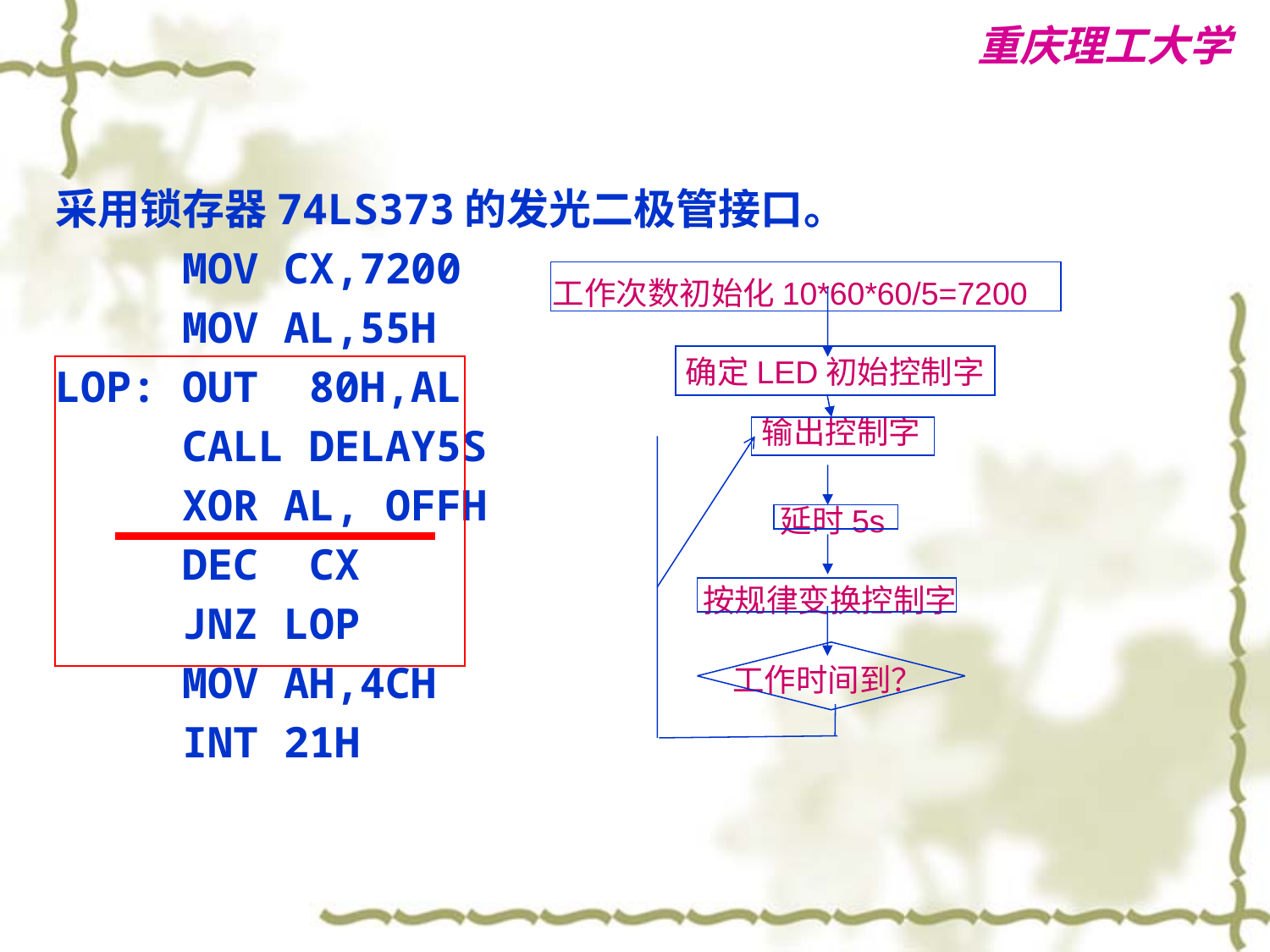

采用锁存器74LS373的发光二极管接口。
     MOV CX,7200
     MOV AL,55H
LOP: OUT  80H,AL
     CALL DELAY5S
     XOR AL, OFFH
     DEC  CX
     JNZ LOP
     MOV AH,4CH
     INT 21H

工作次数初始化10*60*60/5=7200

确定LED初始控制字

输出控制字

延时5s

按规律变换控制字

工作时间到？